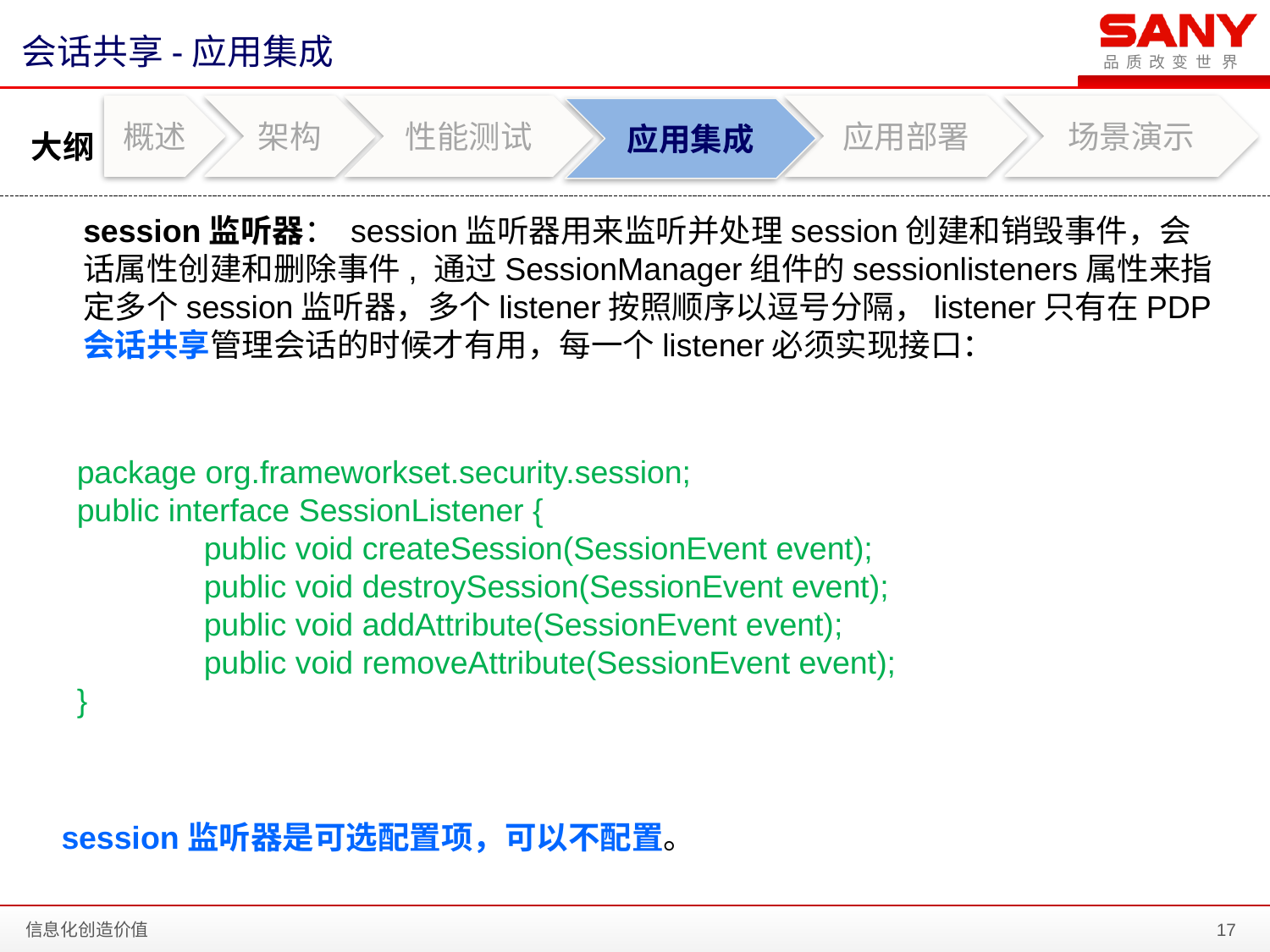

# 会话共享-应用集成
大纲
应用部署
场景演示
概述
架构
性能测试
应用集成
session监听器： session监听器用来监听并处理session创建和销毁事件，会话属性创建和删除事件, 通过SessionManager组件的sessionlisteners属性来指定多个session监听器，多个listener按照顺序以逗号分隔，listener只有在PDP会话共享管理会话的时候才有用，每一个listener必须实现接口：

package org.frameworkset.security.session;
public interface SessionListener {
	public void createSession(SessionEvent event);
	public void destroySession(SessionEvent event);
	public void addAttribute(SessionEvent event);
	public void removeAttribute(SessionEvent event);
}
session监听器是可选配置项，可以不配置。
17
信息化创造价值